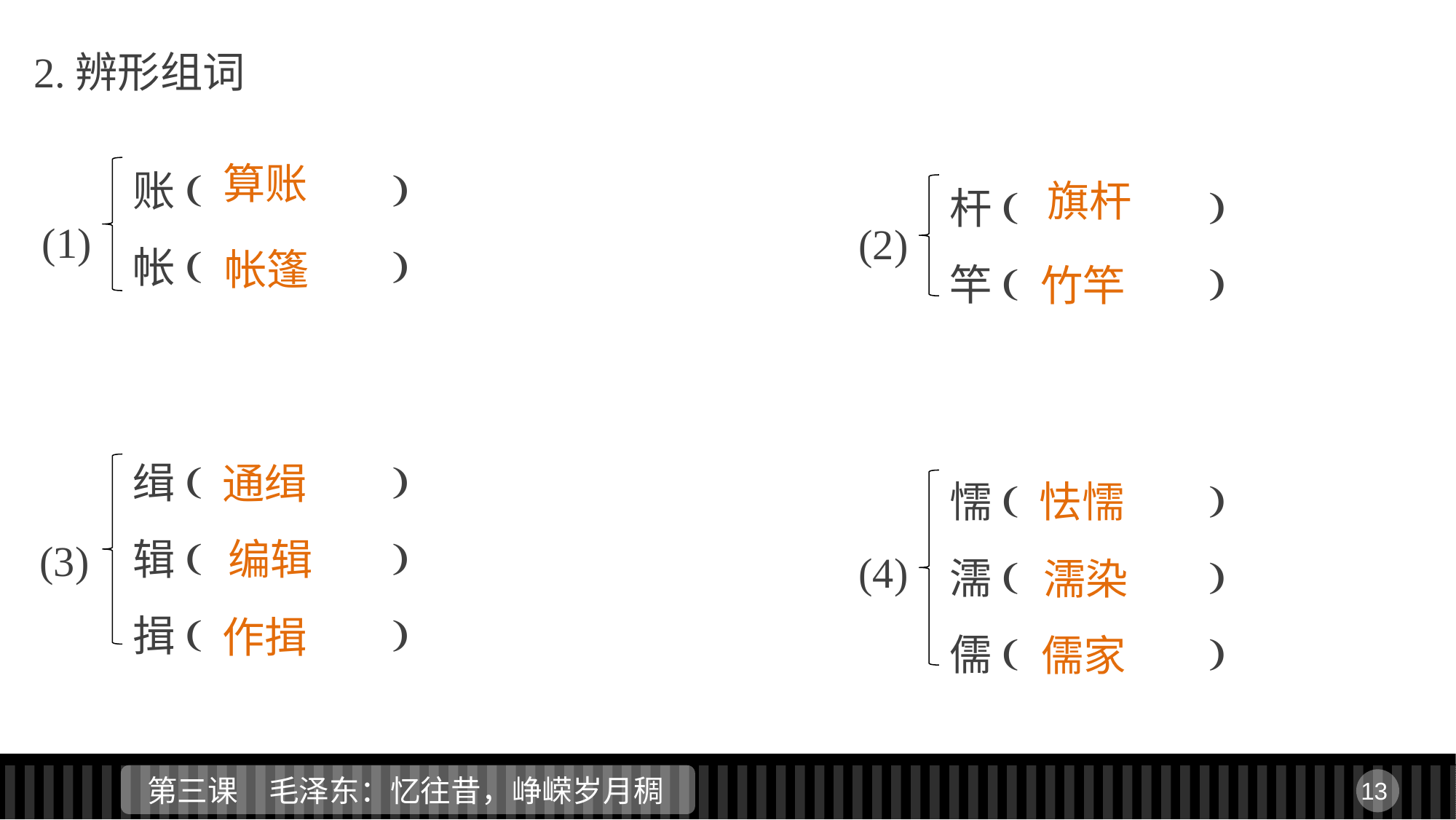

2.辨形组词
算账
账(　　　　)
帐(　　　　)
旗杆
杆(　　　　)
竿(　　　　)

(1)
(2)
帐篷
竹竿
缉(　　　　)
辑(　　　　)
揖(　　　　)
通缉
懦(　　　　)
濡(　　　　)
儒(　　　　)
怯懦

编辑
(3)
(4)
濡染
作揖
儒家